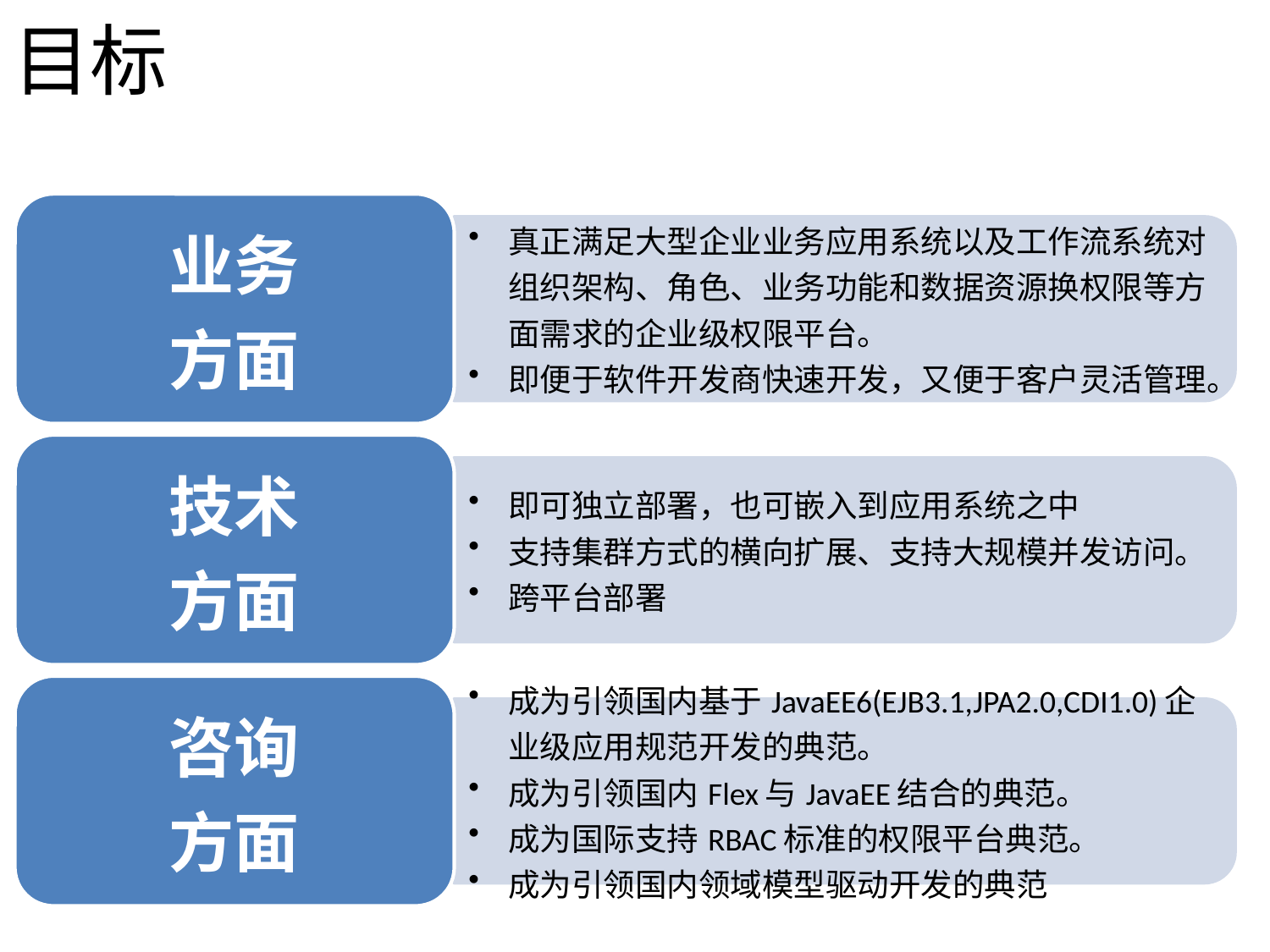

# 目标
业务
方面
真正满足大型企业业务应用系统以及工作流系统对组织架构、角色、业务功能和数据资源换权限等方面需求的企业级权限平台。
技术
方面
即可独立部署，也可嵌入到应用系统之中
咨询
方面
成为引领国内基于JavaEE6(EJB3.1,JPA2.0,CDI1.0)企业级应用规范开发的典范。
成为引领国内Flex与JavaEE结合的典范。
成为国际支持RBAC标准的权限平台典范。
成为引领国内领域模型驱动开发的典范
支持集群方式的横向扩展、支持大规模并发访问。
即便于软件开发商快速开发，又便于客户灵活管理。
跨平台部署